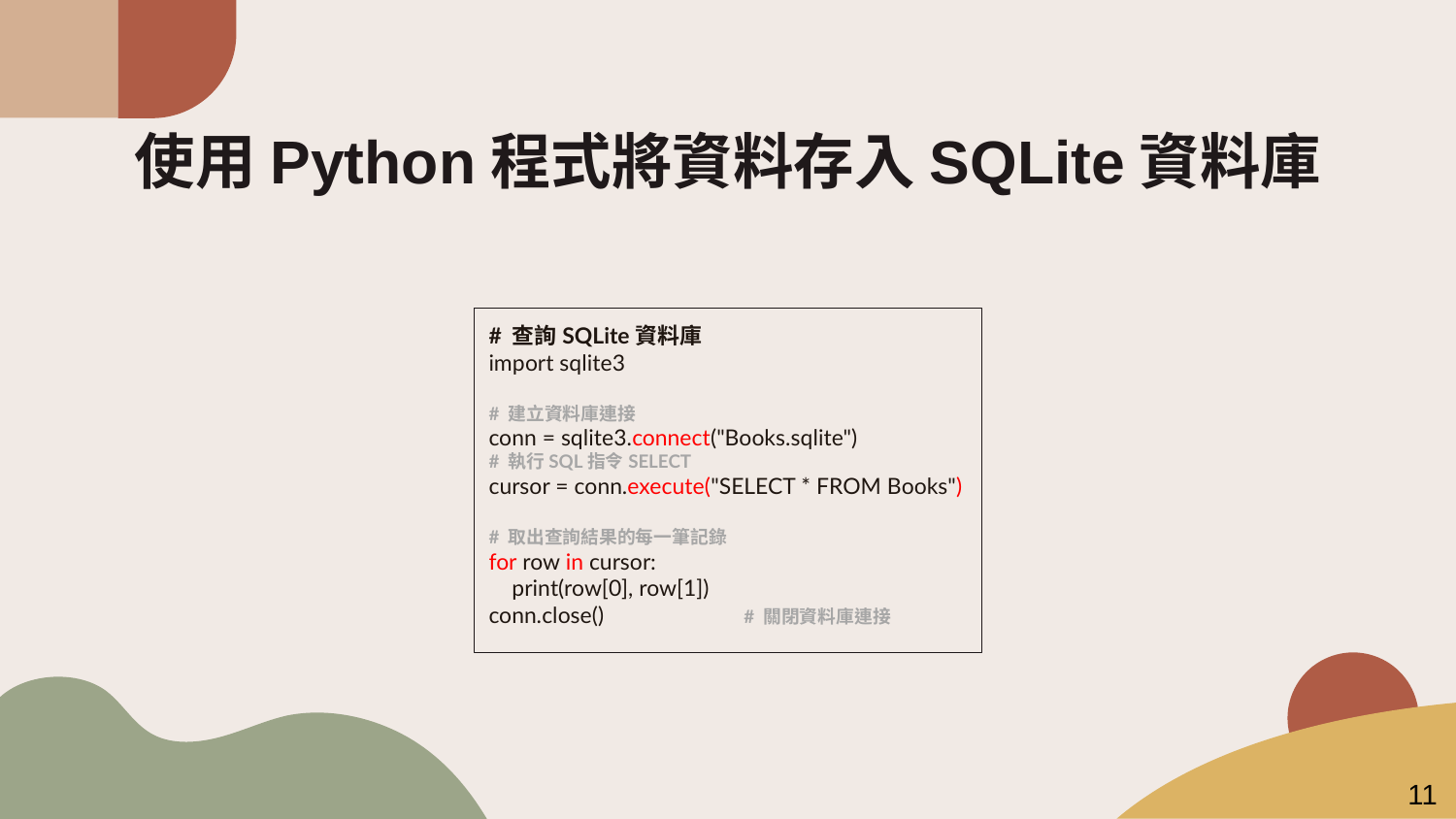

# 使用Python程式將資料存入SQLite資料庫
# 查詢SQLite資料庫
import sqlite3

# 建立資料庫連接
conn = sqlite3.connect("Books.sqlite")
# 執行SQL指令SELECT
cursor = conn.execute("SELECT * FROM Books")

# 取出查詢結果的每一筆記錄
for row in cursor:
    print(row[0], row[1])
conn.close()                        # 關閉資料庫連接
11